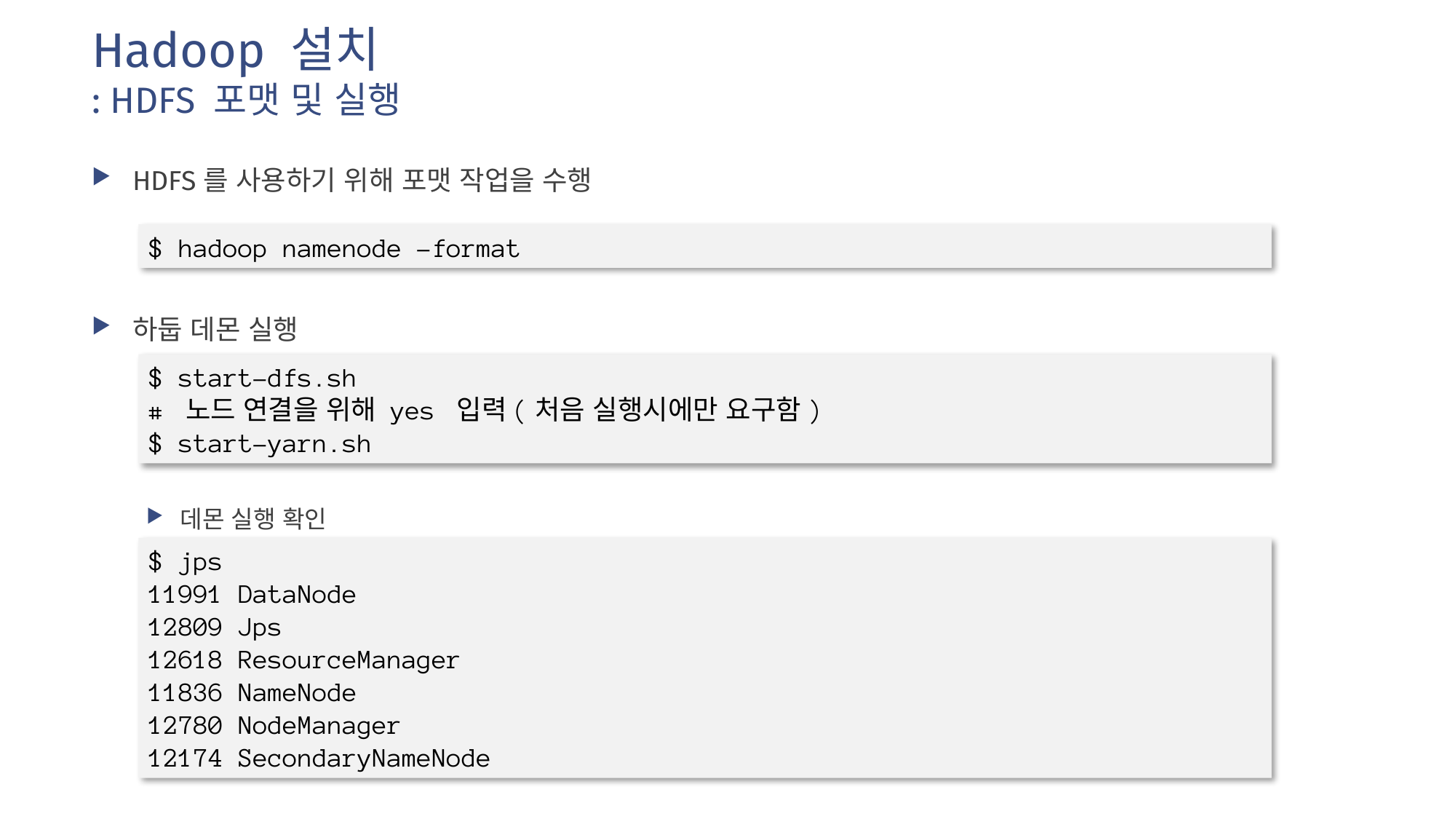

# Hadoop 설치 : HDFS 포맷 및 실행
HDFS를 사용하기 위해 포맷 작업을 수행

하둡 데몬 실행

데몬 실행 확인
$ hadoop namenode -format
$ start-dfs.sh
# 노드 연결을 위해 yes 입력(처음 실행시에만 요구함)
$ start-yarn.sh
$ jps
11991 DataNode
12809 Jps
12618 ResourceManager
11836 NameNode
12780 NodeManager
12174 SecondaryNameNode